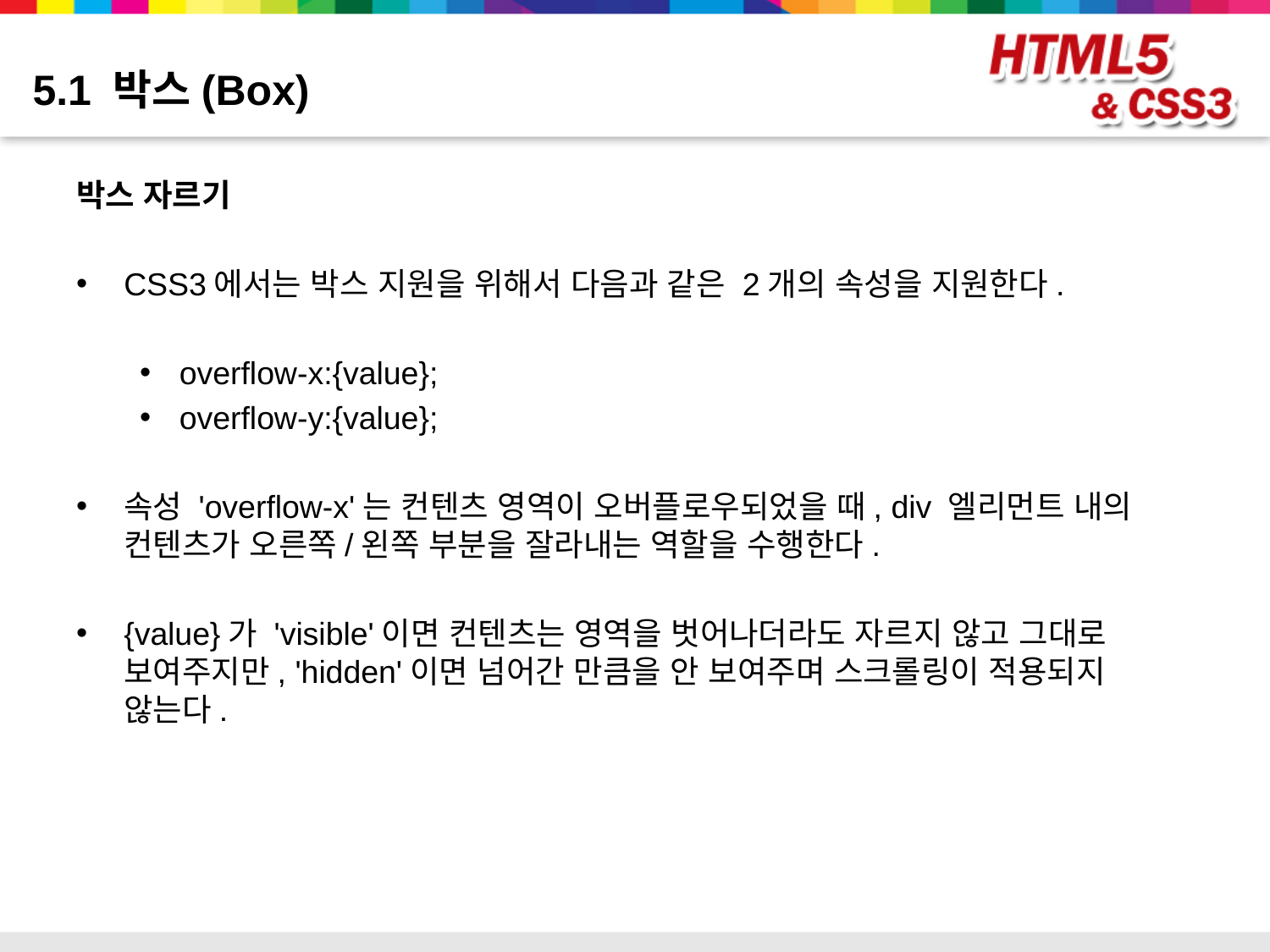

# 5.1 박스(Box)
박스 자르기
CSS3에서는 박스 지원을 위해서 다음과 같은 2개의 속성을 지원한다.

overflow-x:{value};
overflow-y:{value};

속성 'overflow-x'는 컨텐츠 영역이 오버플로우되었을 때, div 엘리먼트 내의  컨텐츠가 오른쪽/왼쪽 부분을 잘라내는 역할을 수행한다.

{value}가 'visible'이면 컨텐츠는 영역을 벗어나더라도 자르지 않고 그대로 보여주지만, 'hidden'이면 넘어간 만큼을 안 보여주며 스크롤링이 적용되지 않는다.